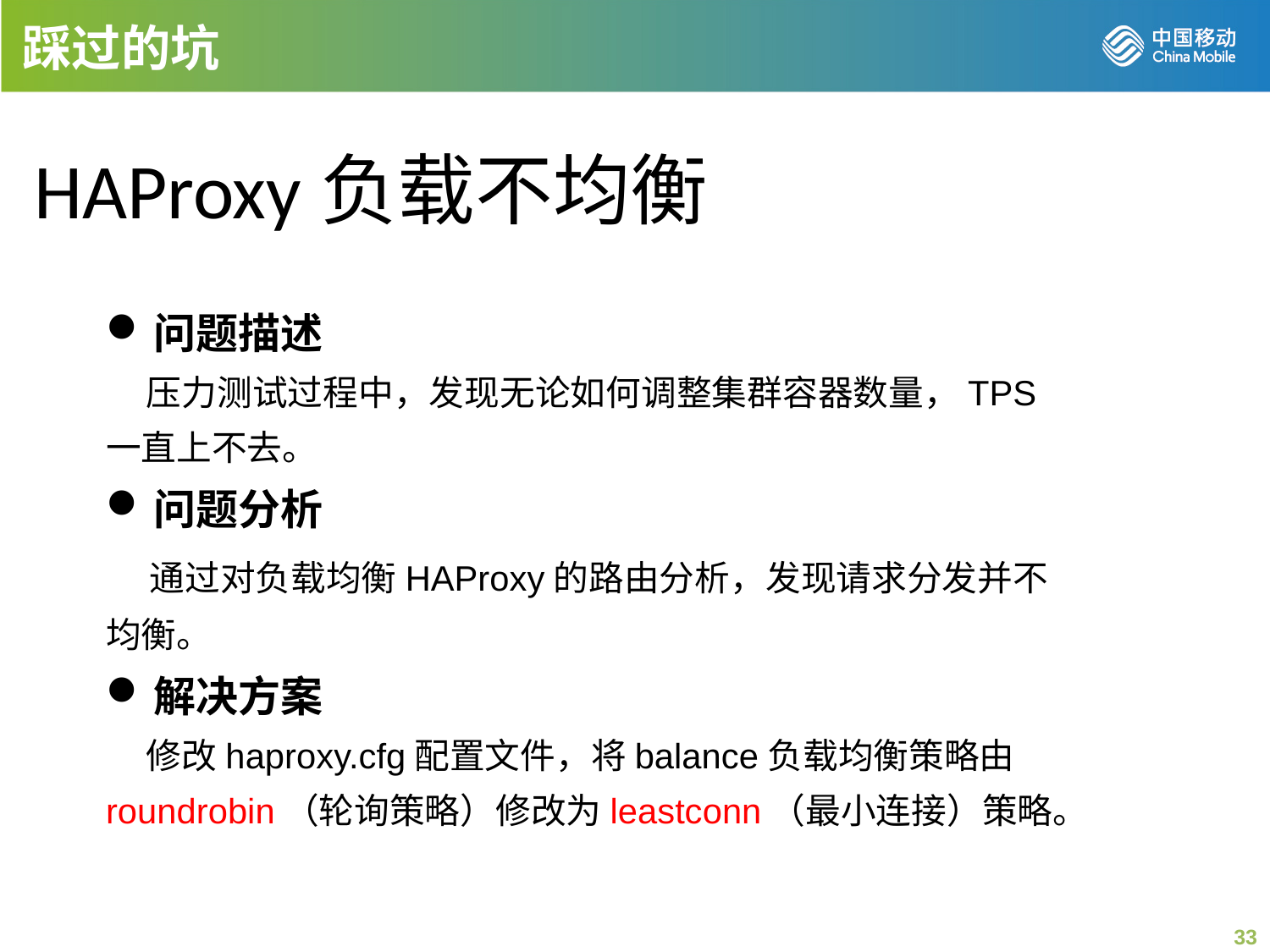

踩过的坑
HAProxy负载不均衡
问题描述
    压力测试过程中，发现无论如何调整集群容器数量，TPS一直上不去。
问题分析
    通过对负载均衡HAProxy的路由分析，发现请求分发并不均衡。
解决方案
    修改haproxy.cfg配置文件，将balance负载均衡策略由roundrobin（轮询策略）修改为leastconn（最小连接）策略。